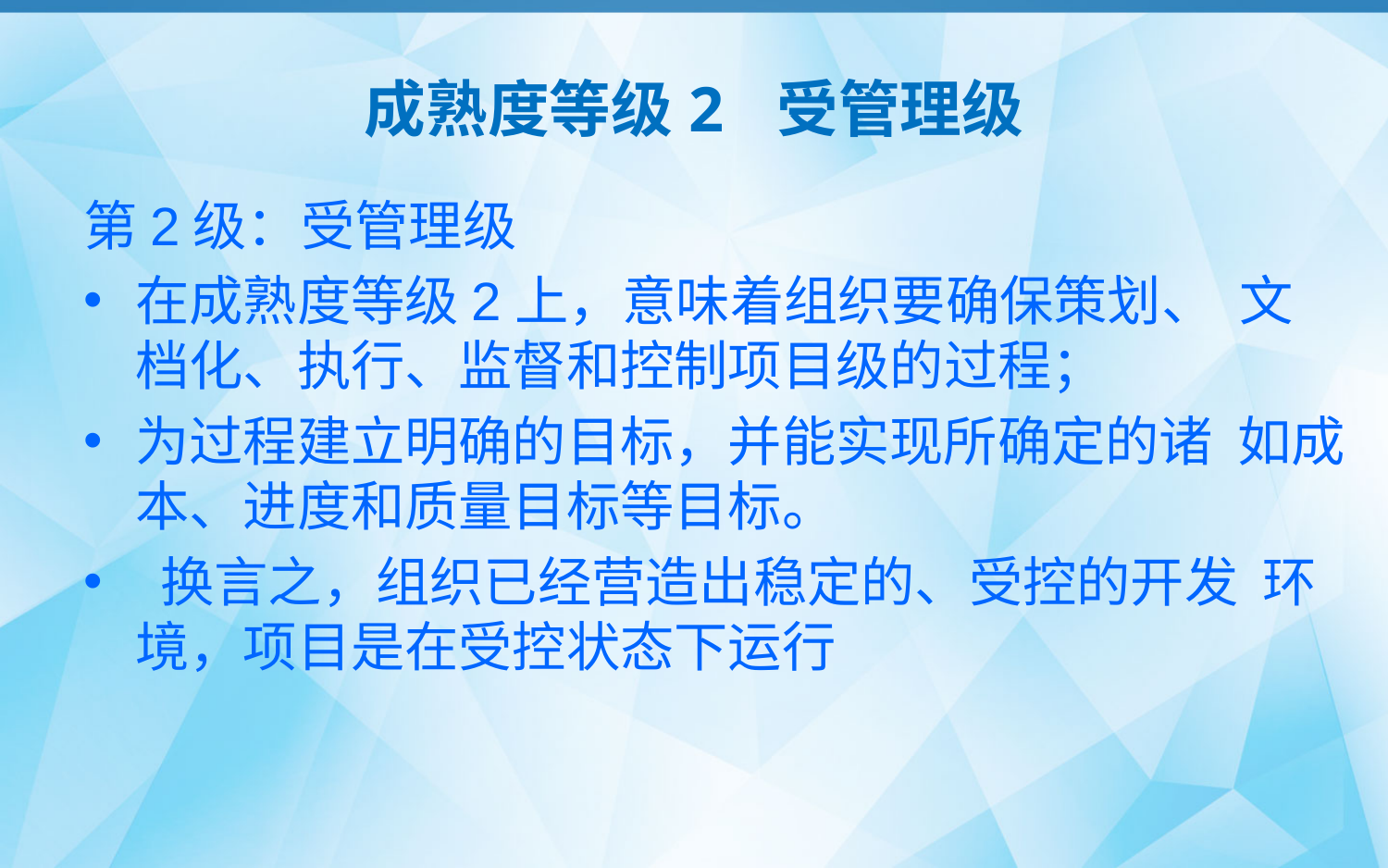

# 成熟度等级2 受管理级
第2级：受管理级
在成熟度等级2上，意味着组织要确保策划、  文档化、执行、监督和控制项目级的过程；
为过程建立明确的目标，并能实现所确定的诸  如成本、进度和质量目标等目标。
 换言之，组织已经营造出稳定的、受控的开发  环境，项目是在受控状态下运行